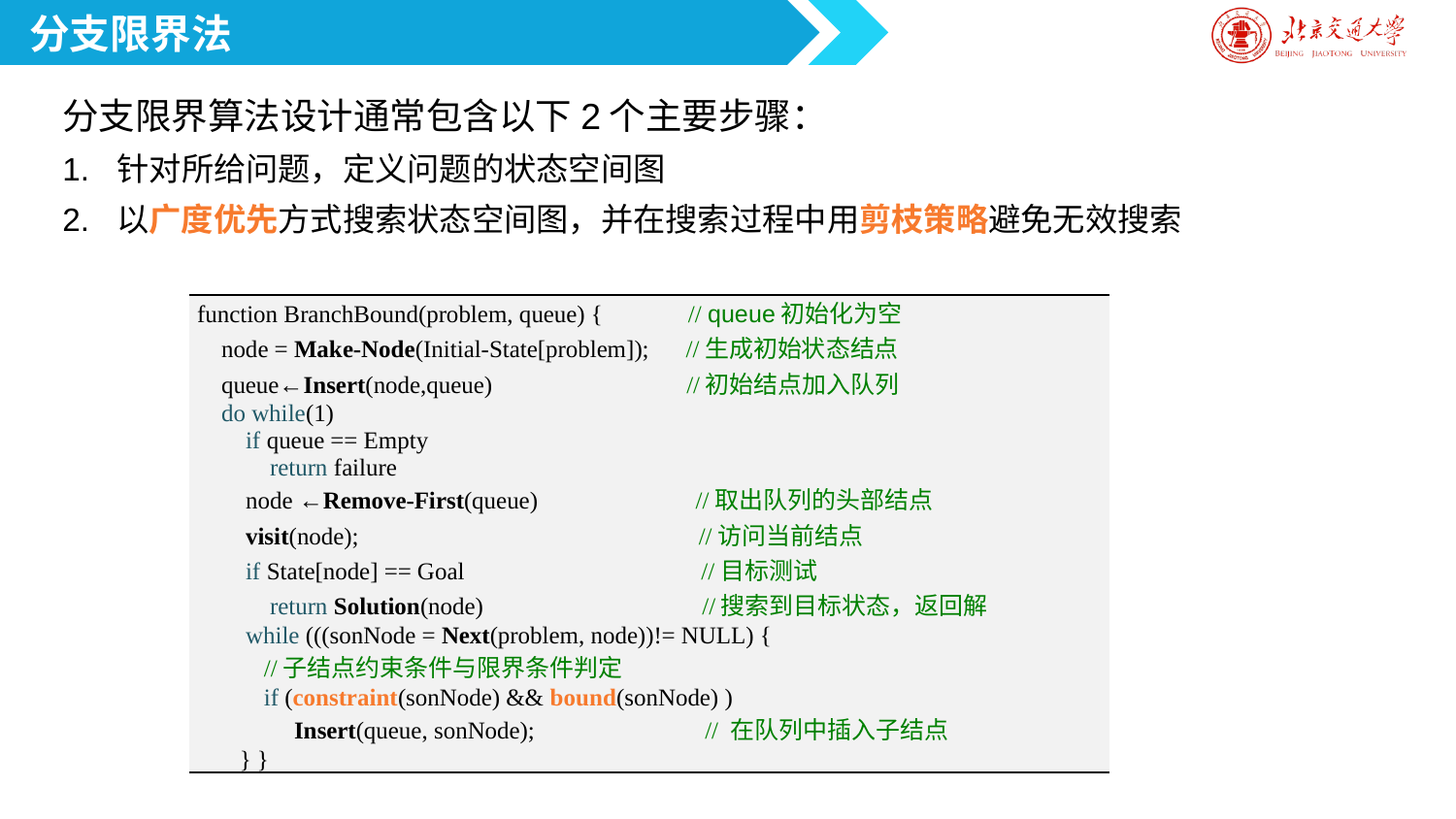

分支限界法
分支限界算法设计通常包含以下2个主要步骤：
针对所给问题，定义问题的状态空间图
以广度优先方式搜索状态空间图，并在搜索过程中用剪枝策略避免无效搜索
| function BranchBound(problem, queue) { // queue初始化为空 node = Make-Node(Initial-State[problem]); //生成初始状态结点 queue←Insert(node,queue) //初始结点加入队列 do while(1) if queue == Empty return failure node ←Remove-First(queue) //取出队列的头部结点 visit(node); //访问当前结点 if State[node] == Goal //目标测试 return Solution(node) //搜索到目标状态，返回解 while (((sonNode = Next(problem, node))!= NULL) { //子结点约束条件与限界条件判定 if (constraint(sonNode) && bound(sonNode) ) Insert(queue, sonNode); // 在队列中插入子结点 } } |
| --- |